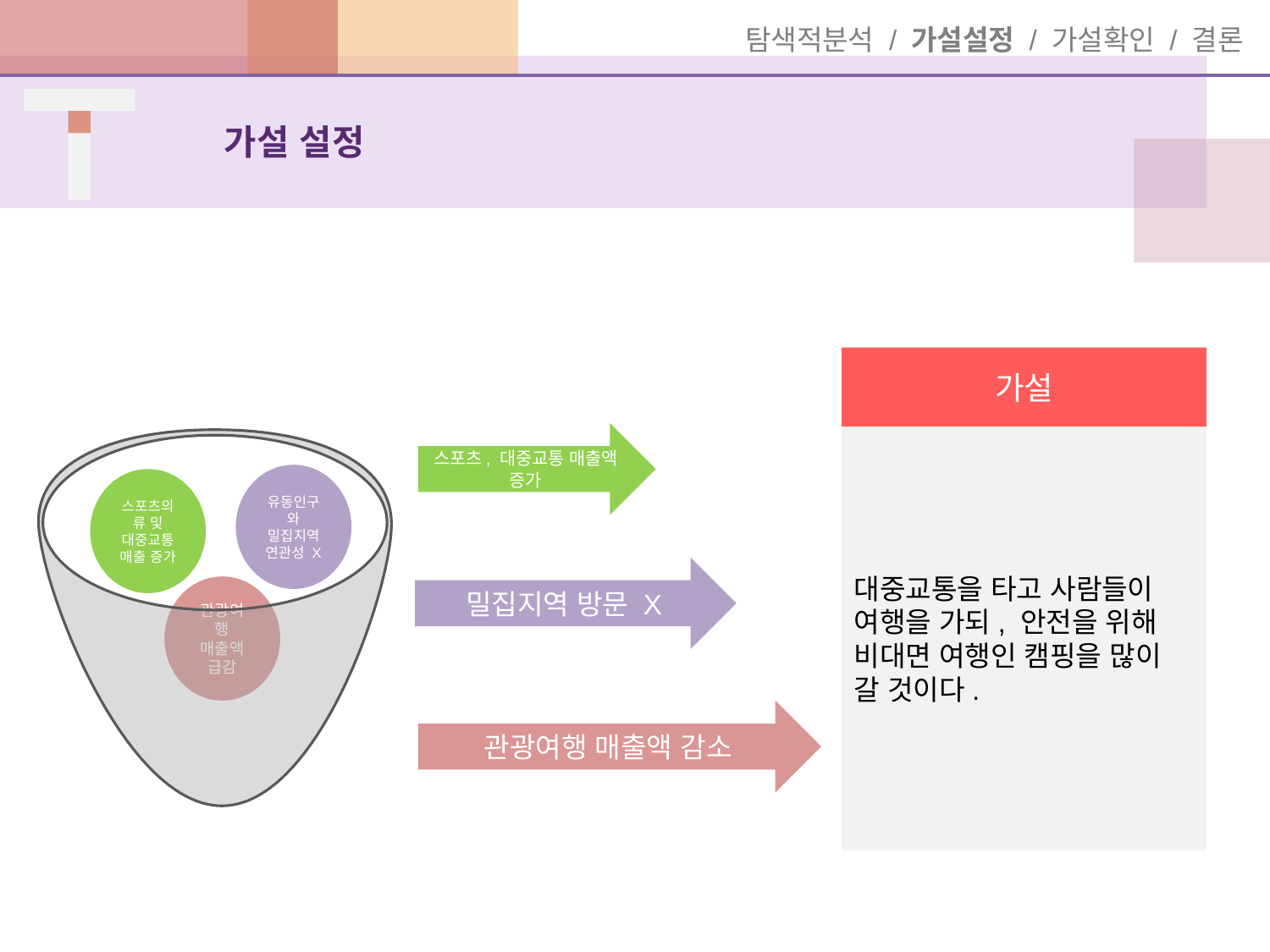

탐색적분석 / 가설설정 / 가설확인 / 결론
# 가설 설정

가설
스포츠, 대중교통 매출액 증가
대중교통을 타고 사람들이 여행을 가되, 안전을 위해 비대면 여행인 캠핑을 많이 갈 것이다.

유동인구와 밀집지역 연관성 X
스포츠의류 및 대중교통 매출 증가
밀집지역 방문 X
관광여행 매출액 급감
관광여행 매출액 감소